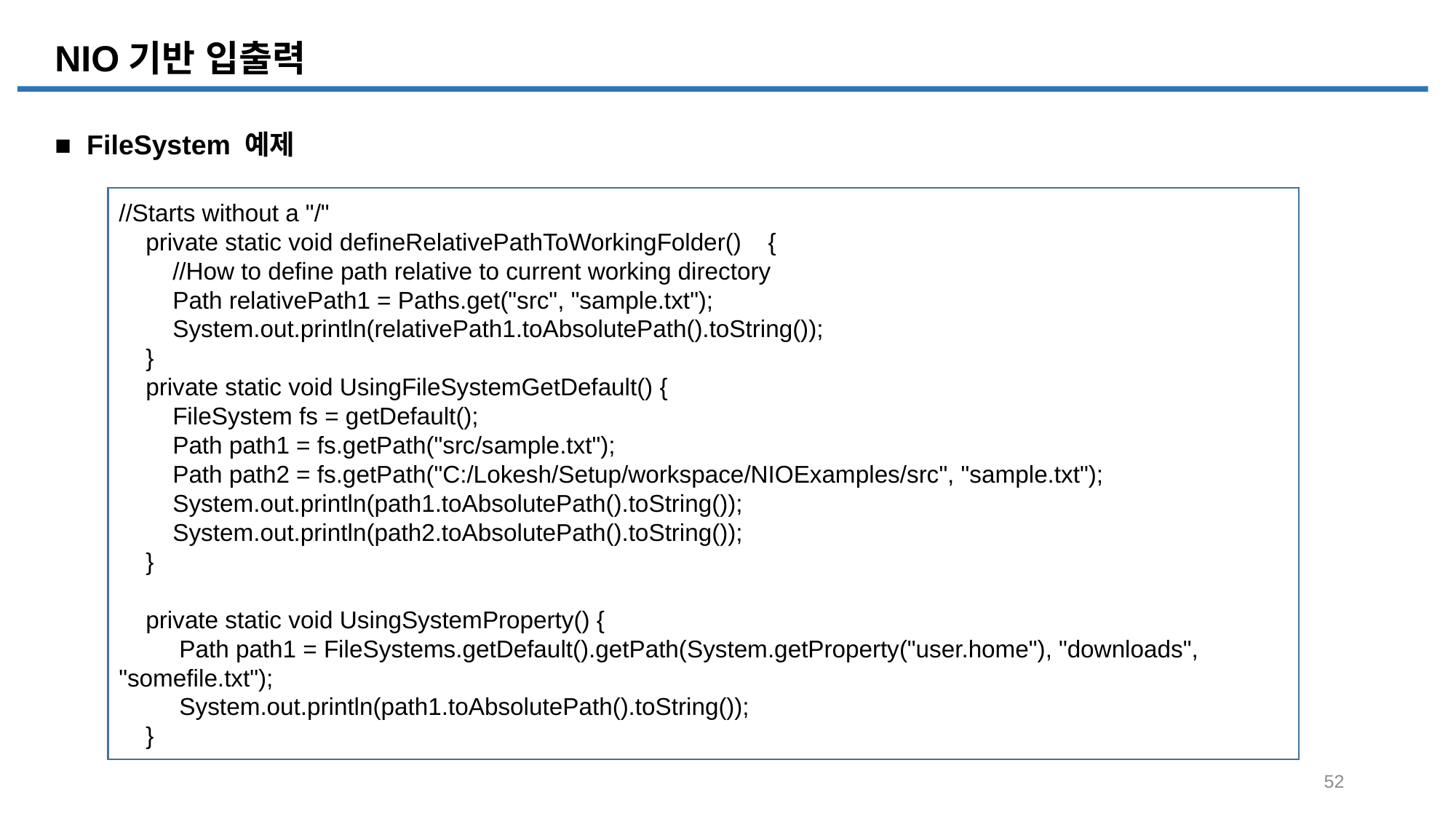

NIO기반 입출력

■  FileSystem 예제
//Starts without a "/"
    private static void defineRelativePathToWorkingFolder()    {
        //How to define path relative to current working directory
        Path relativePath1 = Paths.get("src", "sample.txt");
        System.out.println(relativePath1.toAbsolutePath().toString());
    }
    private static void UsingFileSystemGetDefault() {
        FileSystem fs = getDefault();
        Path path1 = fs.getPath("src/sample.txt");
        Path path2 = fs.getPath("C:/Lokesh/Setup/workspace/NIOExamples/src", "sample.txt");
        System.out.println(path1.toAbsolutePath().toString());
        System.out.println(path2.toAbsolutePath().toString());
    }

    private static void UsingSystemProperty() {
         Path path1 = FileSystems.getDefault().getPath(System.getProperty("user.home"), "downloads", "somefile.txt");
         System.out.println(path1.toAbsolutePath().toString());
    }
52